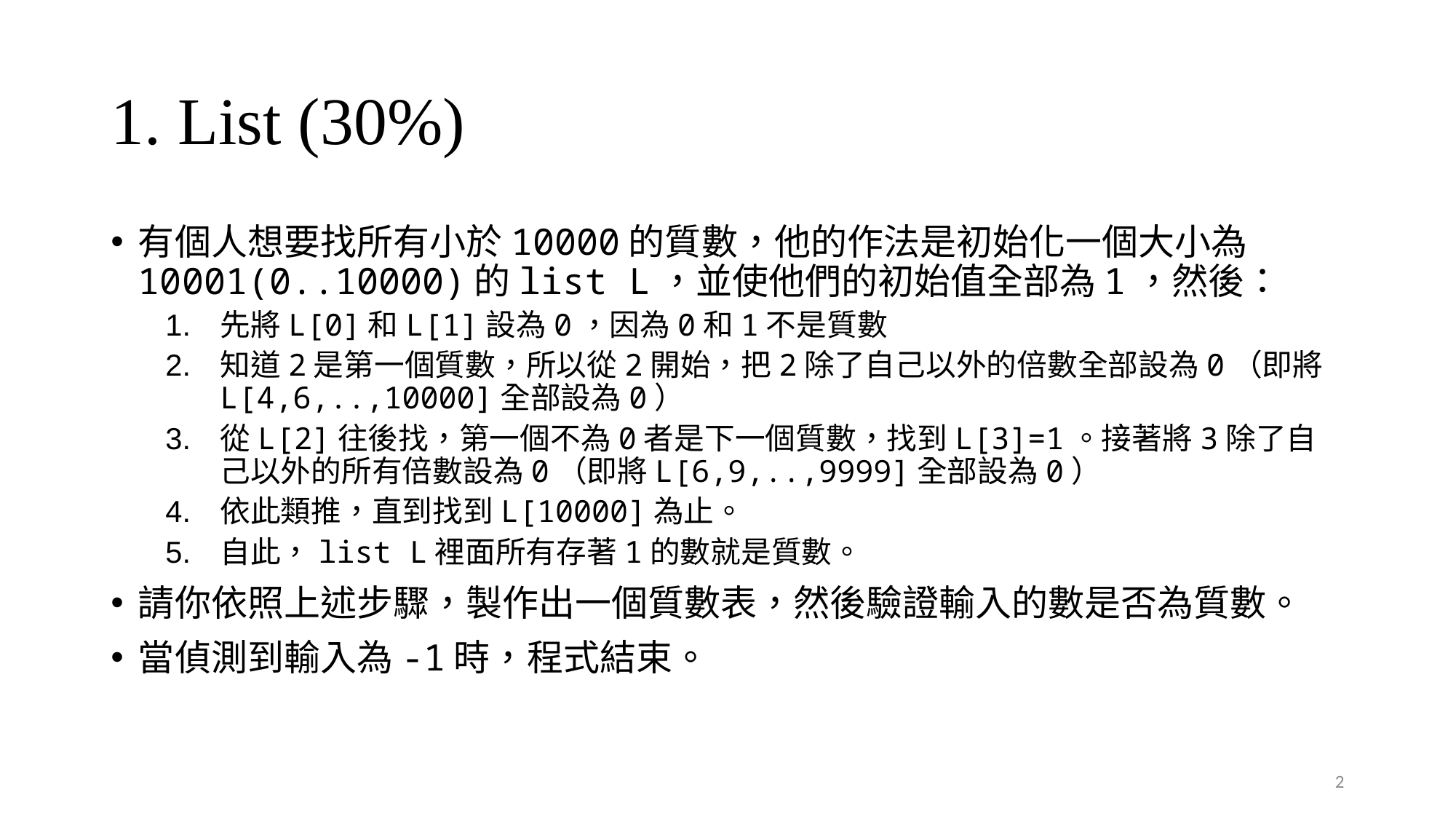

# 1. List (30%)
有個人想要找所有小於10000的質數，他的作法是初始化一個大小為10001(0..10000)的list L，並使他們的初始值全部為1，然後：
先將L[0]和L[1]設為0，因為0和1不是質數
知道2是第一個質數，所以從2開始，把2除了自己以外的倍數全部設為0（即將L[4,6,..,10000]全部設為0）
從L[2]往後找，第一個不為0者是下一個質數，找到L[3]=1。接著將3除了自己以外的所有倍數設為0（即將L[6,9,..,9999]全部設為0）
依此類推，直到找到L[10000]為止。
自此，list L裡面所有存著1的數就是質數。
請你依照上述步驟，製作出一個質數表，然後驗證輸入的數是否為質數。
當偵測到輸入為-1時，程式結束。
2